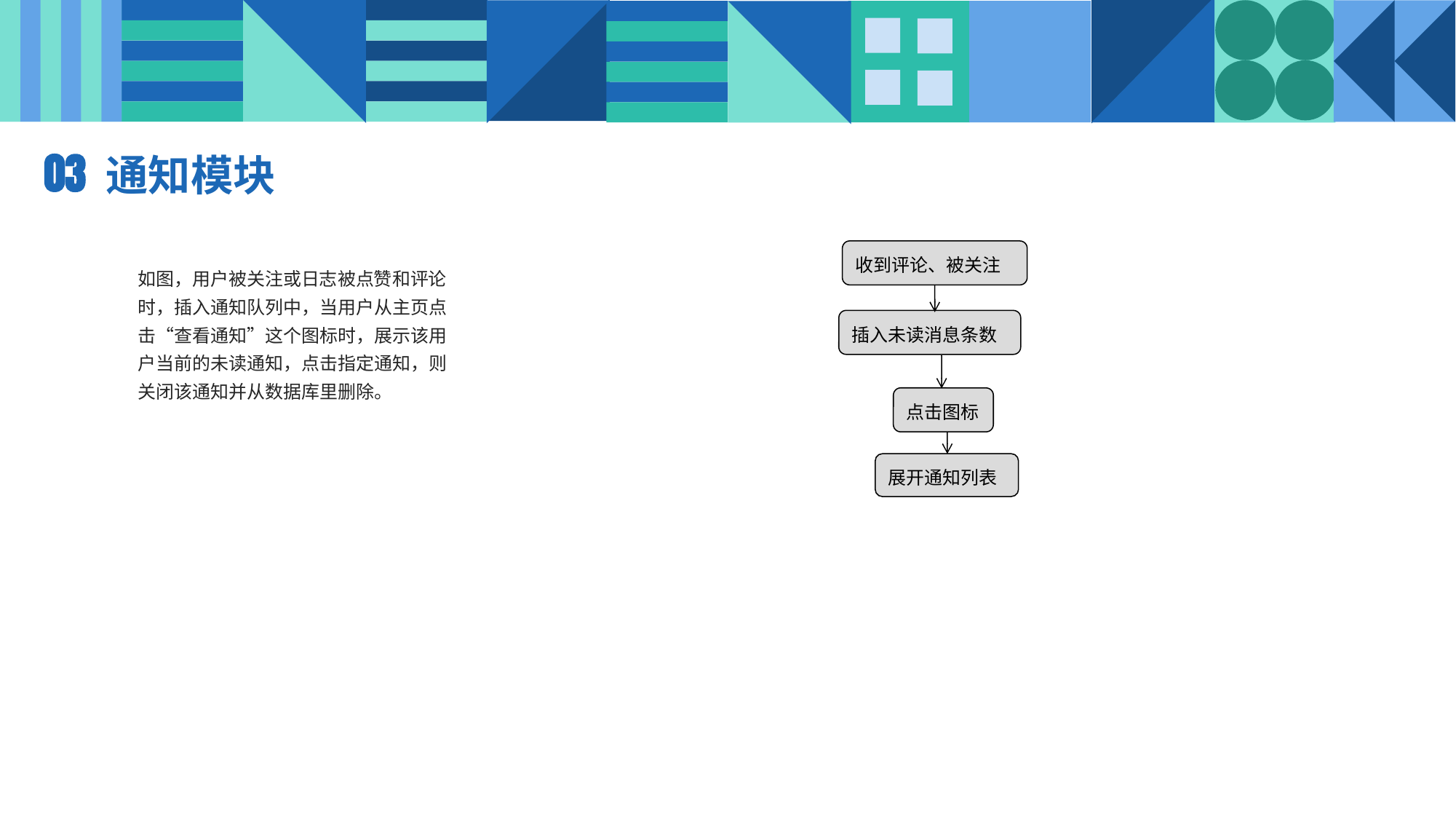

03 通知模块

收到评论、被关注
插入未读消息条数
点击图标
展开通知列表
如图，用户被关注或日志被点赞和评论时，插入通知队列中，当用户从主页点击“查看通知”这个图标时，展示该用户当前的未读通知，点击指定通知，则关闭该通知并从数据库里删除。